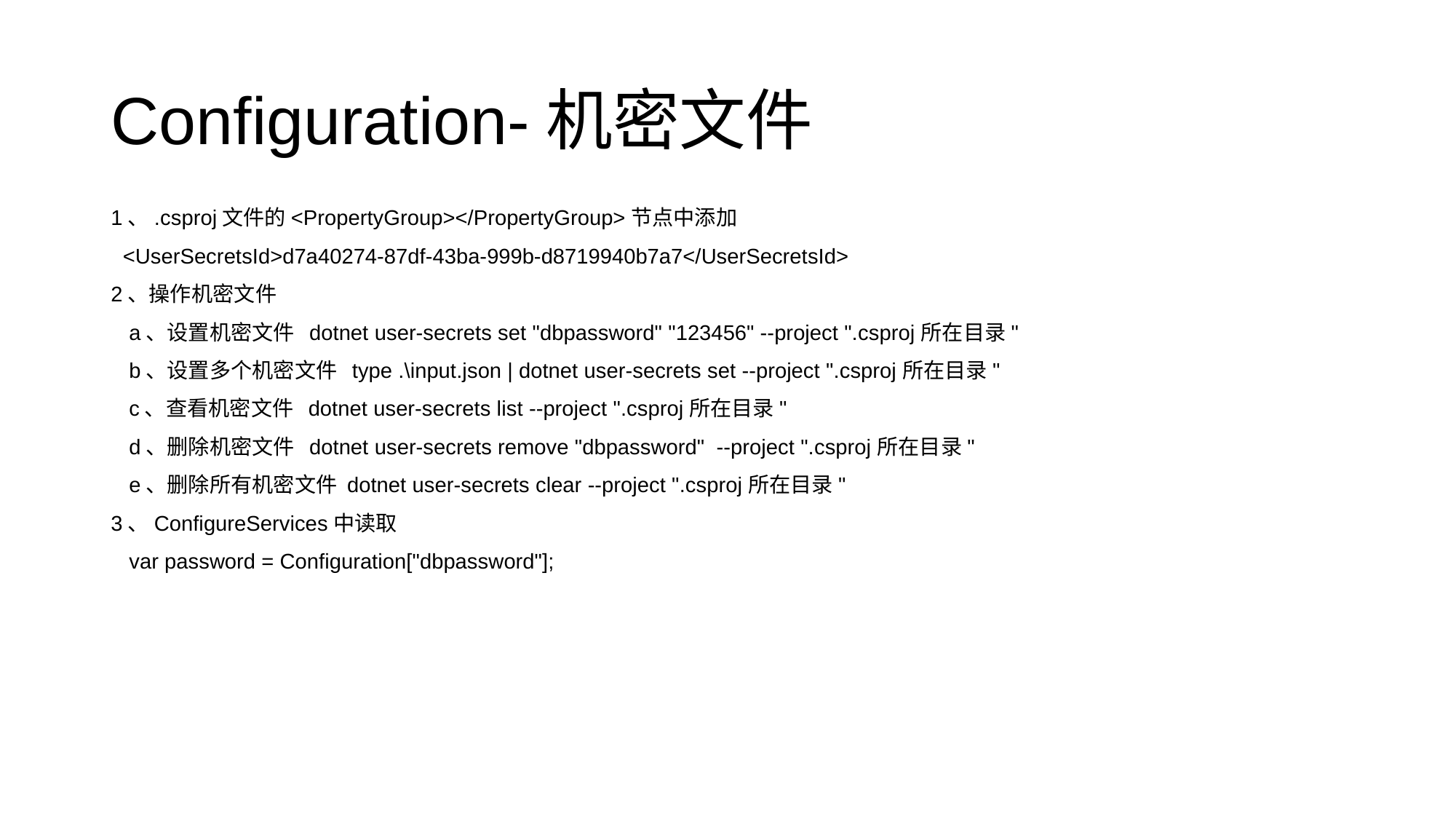

# Configuration-机密文件
1、.csproj文件的<PropertyGroup></PropertyGroup>节点中添加
  <UserSecretsId>d7a40274-87df-43ba-999b-d8719940b7a7</UserSecretsId>
2、操作机密文件
   a、设置机密文件  dotnet user-secrets set "dbpassword" "123456" --project ".csproj所在目录"
   b、设置多个机密文件  type .\input.json | dotnet user-secrets set --project ".csproj所在目录"
   c、查看机密文件  dotnet user-secrets list --project ".csproj所在目录"
   d、删除机密文件  dotnet user-secrets remove "dbpassword"  --project ".csproj所在目录"
   e、删除所有机密文件 dotnet user-secrets clear --project ".csproj所在目录"
3、ConfigureServices中读取
   var password = Configuration["dbpassword"];